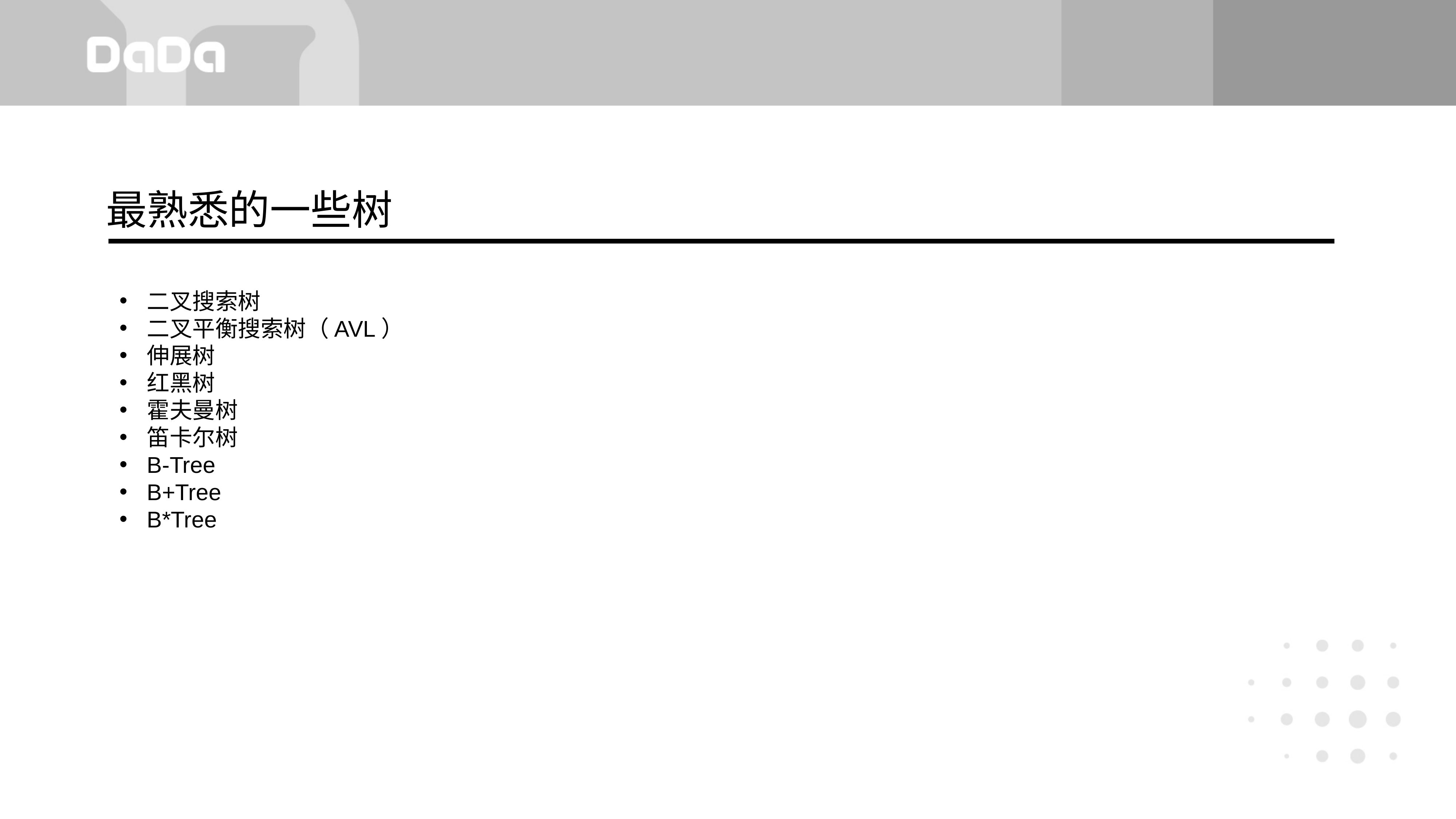

最熟悉的一些树
二叉搜索树
二叉平衡搜索树（AVL）
伸展树
红黑树
霍夫曼树
笛卡尔树
B-Tree
B+Tree
B*Tree